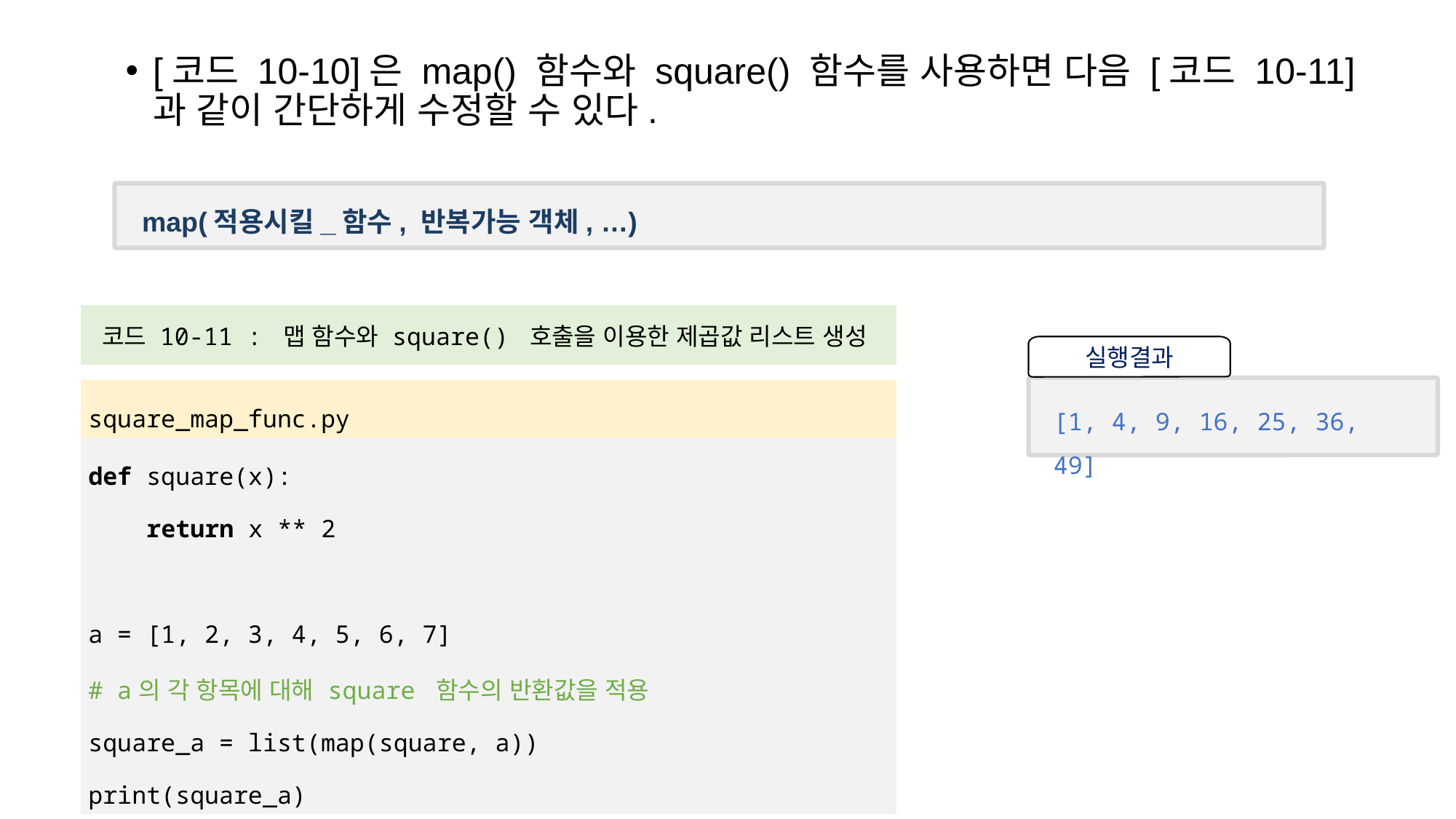

[코드 10-10]은 map() 함수와 square() 함수를 사용하면 다음 [코드 10-11]과 같이 간단하게 수정할 수 있다.

map(적용시킬_함수, 반복가능 객체, …)
| 코드 10-11 : 맵 함수와 square() 호출을 이용한 제곱값 리스트 생성 |
| --- |
|  |
| square\_map\_func.py |
| def square(x): return x \*\* 2 a = [1, 2, 3, 4, 5, 6, 7] # a의 각 항목에 대해 square 함수의 반환값을 적용 square\_a = list(map(square, a)) print(square\_a) |
실행결과

[1, 4, 9, 16, 25, 36, 49]